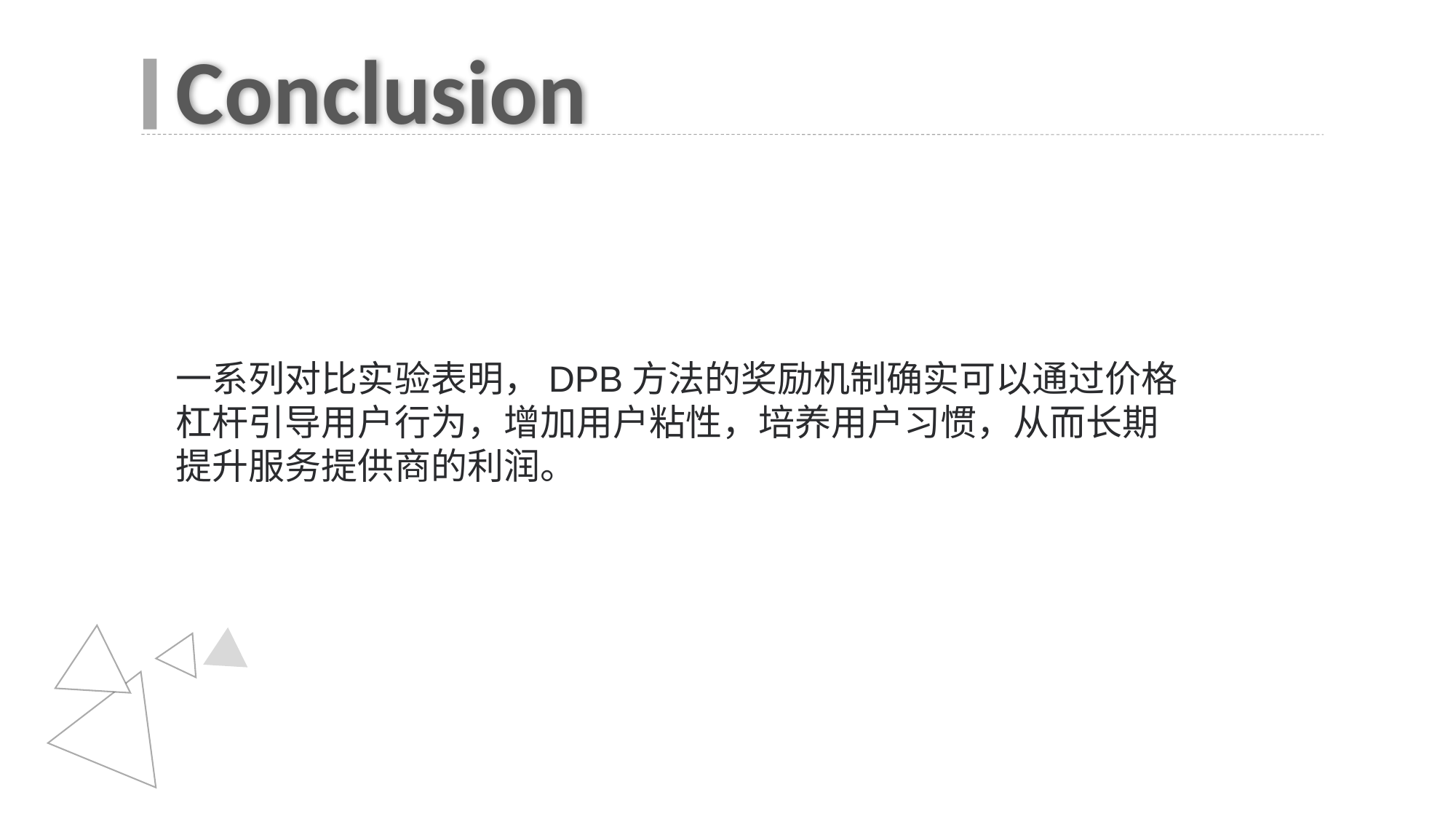

Conclusion

一系列对比实验表明，DPB方法的奖励机制确实可以通过价格杠杆引导用户行为，增加用户粘性，培养用户习惯，从而长期提升服务提供商的利润。